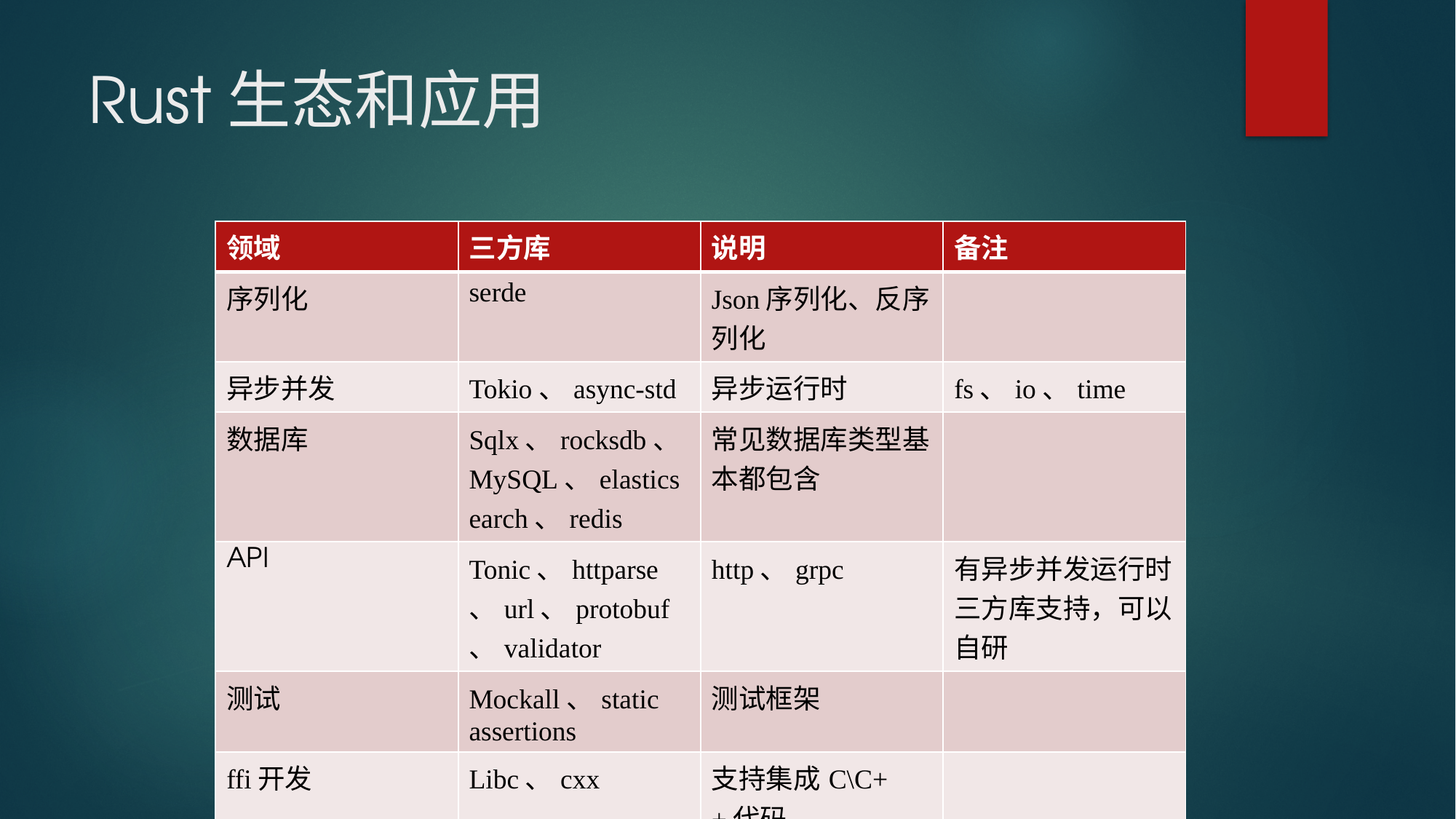

# Rust生态和应用
| 领域 | 三方库 | 说明 | 备注 |
| --- | --- | --- | --- |
| 序列化 | serde | Json序列化、反序列化 |  |
| 异步并发 | Tokio、async-std | 异步运行时 | fs、io、time |
| 数据库 | Sqlx、rocksdb、MySQL、elasticsearch、redis | 常见数据库类型基本都包含 |  |
| API | Tonic、httparse、url、protobuf、validator | http、grpc | 有异步并发运行时三方库支持，可以自研 |
| 测试 | Mockall、static assertions | 测试框架 |  |
| ffi开发 | Libc、cxx | 支持集成C\C++代码 |  |